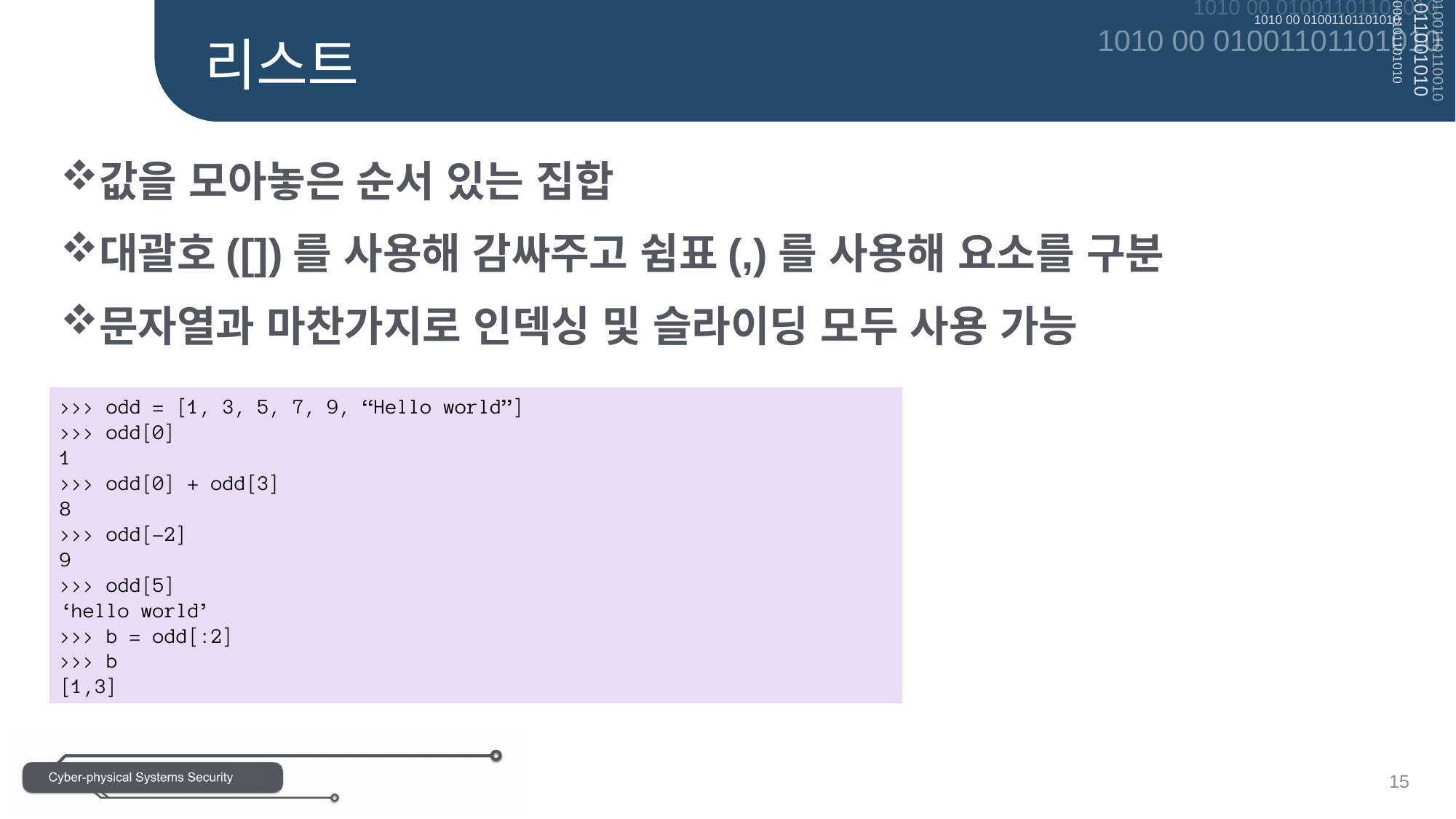

리스트
값을 모아놓은 순서 있는 집합
대괄호([])를 사용해 감싸주고 쉼표(,)를 사용해 요소를 구분
문자열과 마찬가지로 인덱싱 및 슬라이딩 모두 사용 가능
>>> odd = [1, 3, 5, 7, 9, “Hello world”]
>>> odd[0]
1
>>> odd[0] + odd[3]
8
>>> odd[-2]
9
>>> odd[5]
‘hello world’
>>> b = odd[:2]
>>> b
[1,3]
15